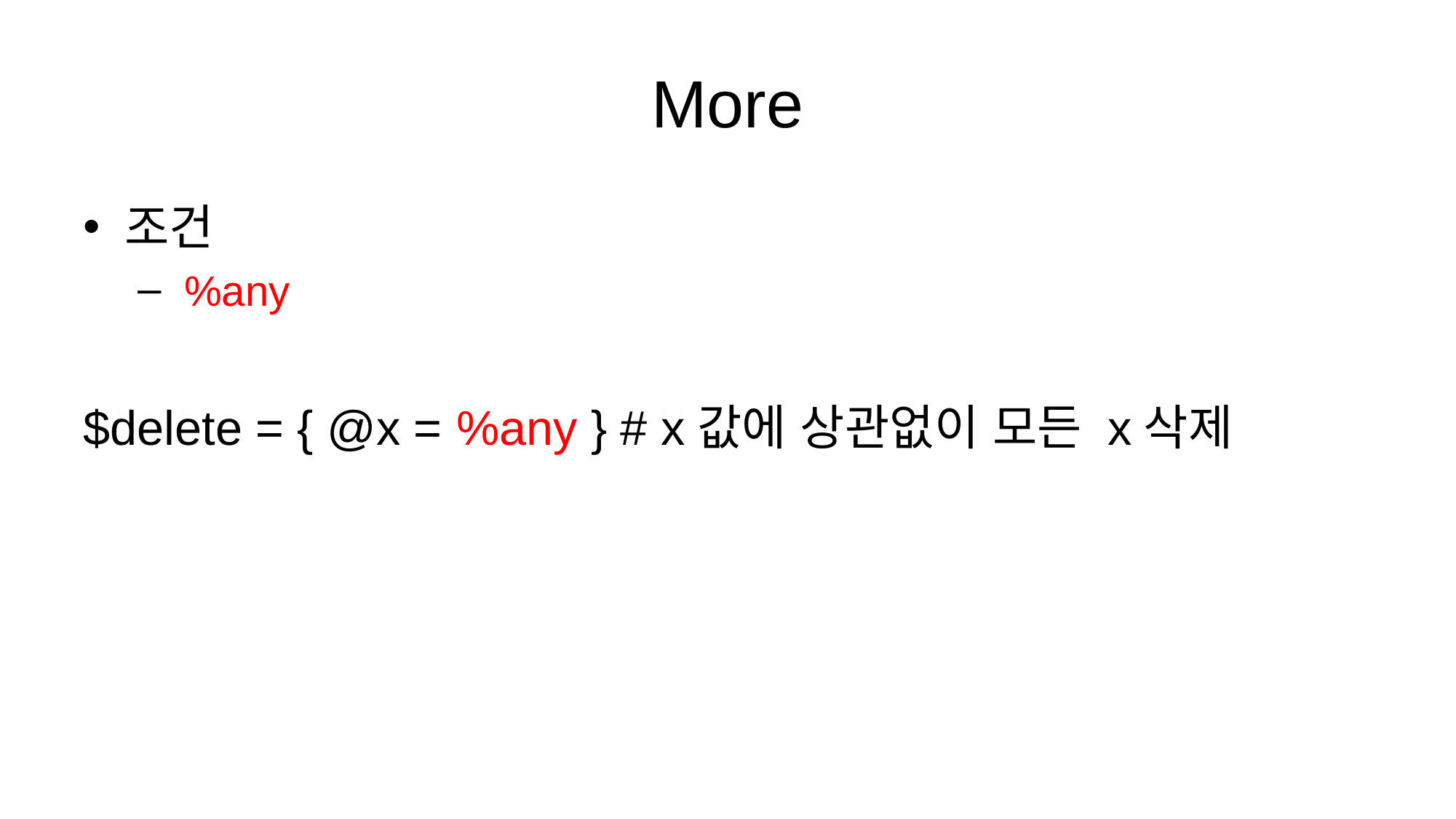

# More
조건
 %any

$delete = { @x = %any } # x값에 상관없이 모든 x삭제